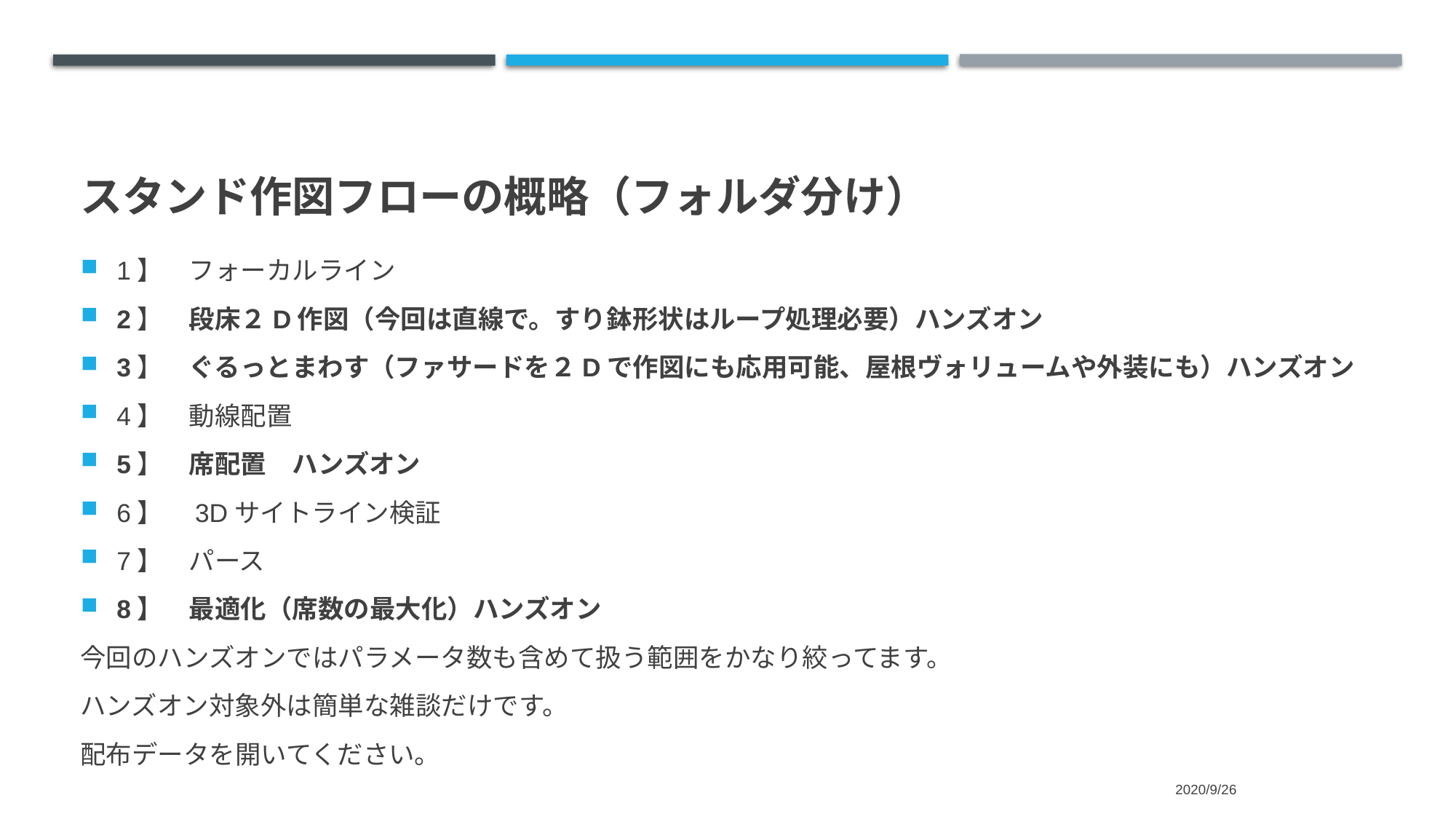

# スタンド作図フローの概略（フォルダ分け）
1】　フォーカルライン
2】　段床２D作図（今回は直線で。すり鉢形状はループ処理必要）ハンズオン
3】　ぐるっとまわす（ファサードを２Dで作図にも応用可能、屋根ヴォリュームや外装にも）ハンズオン
4】　動線配置
5】　席配置　ハンズオン
6】　3Dサイトライン検証
7】　パース
8】　最適化（席数の最大化）ハンズオン
今回のハンズオンではパラメータ数も含めて扱う範囲をかなり絞ってます。
ハンズオン対象外は簡単な雑談だけです。
配布データを開いてください。
2020/9/26